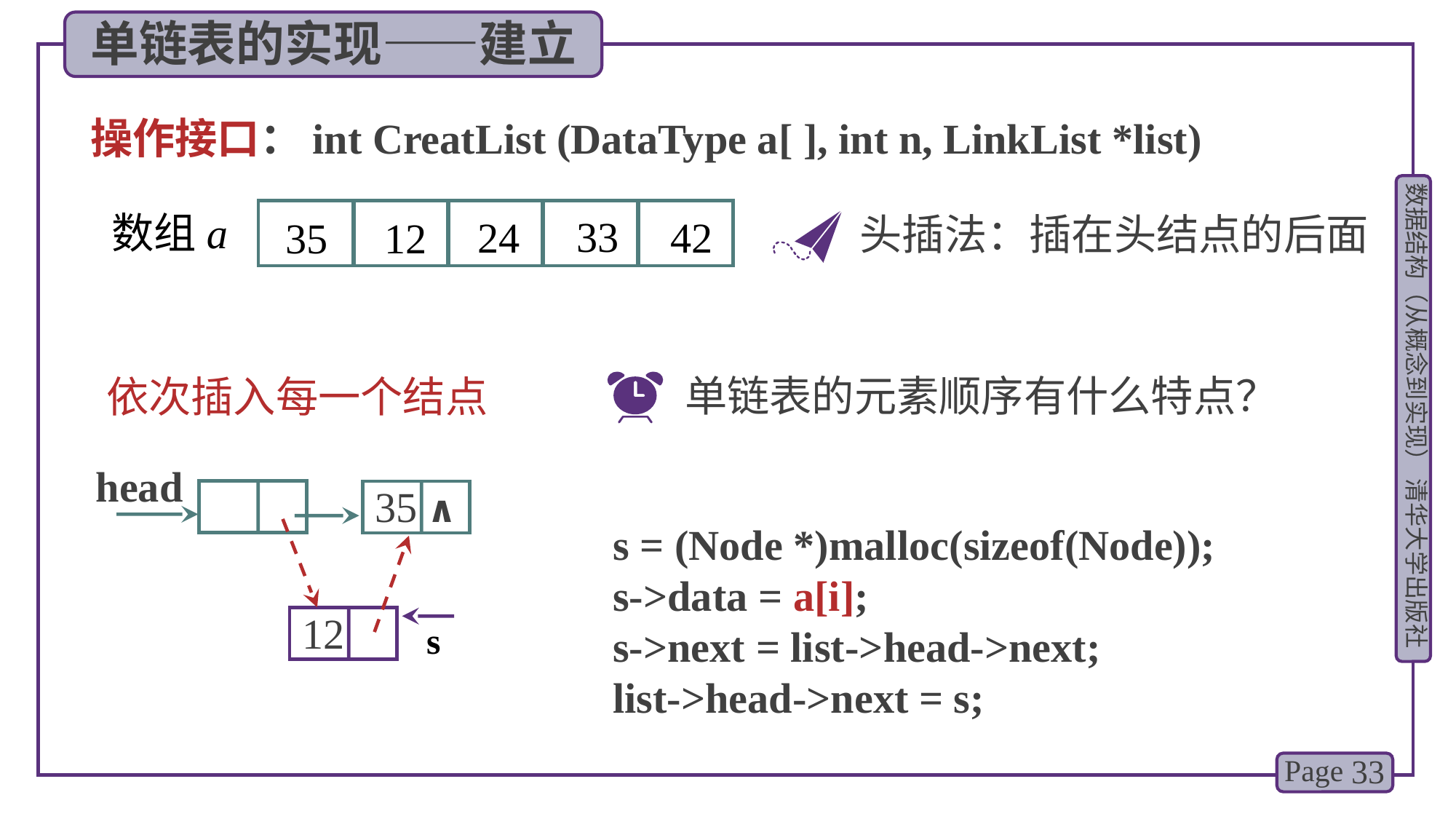

单链表的实现——建立

操作接口：int CreatList (DataType a[ ], int n, LinkList *list)
数组a

 33
 24
 42
 35
 12
头插法：插在头结点的后面

单链表的元素顺序有什么特点？

依次插入每一个结点
head
∧

 35

s = (Node *)malloc(sizeof(Node));
s->data = a[i];
s->next = list->head->next;
list->head->next = s;

 12

s